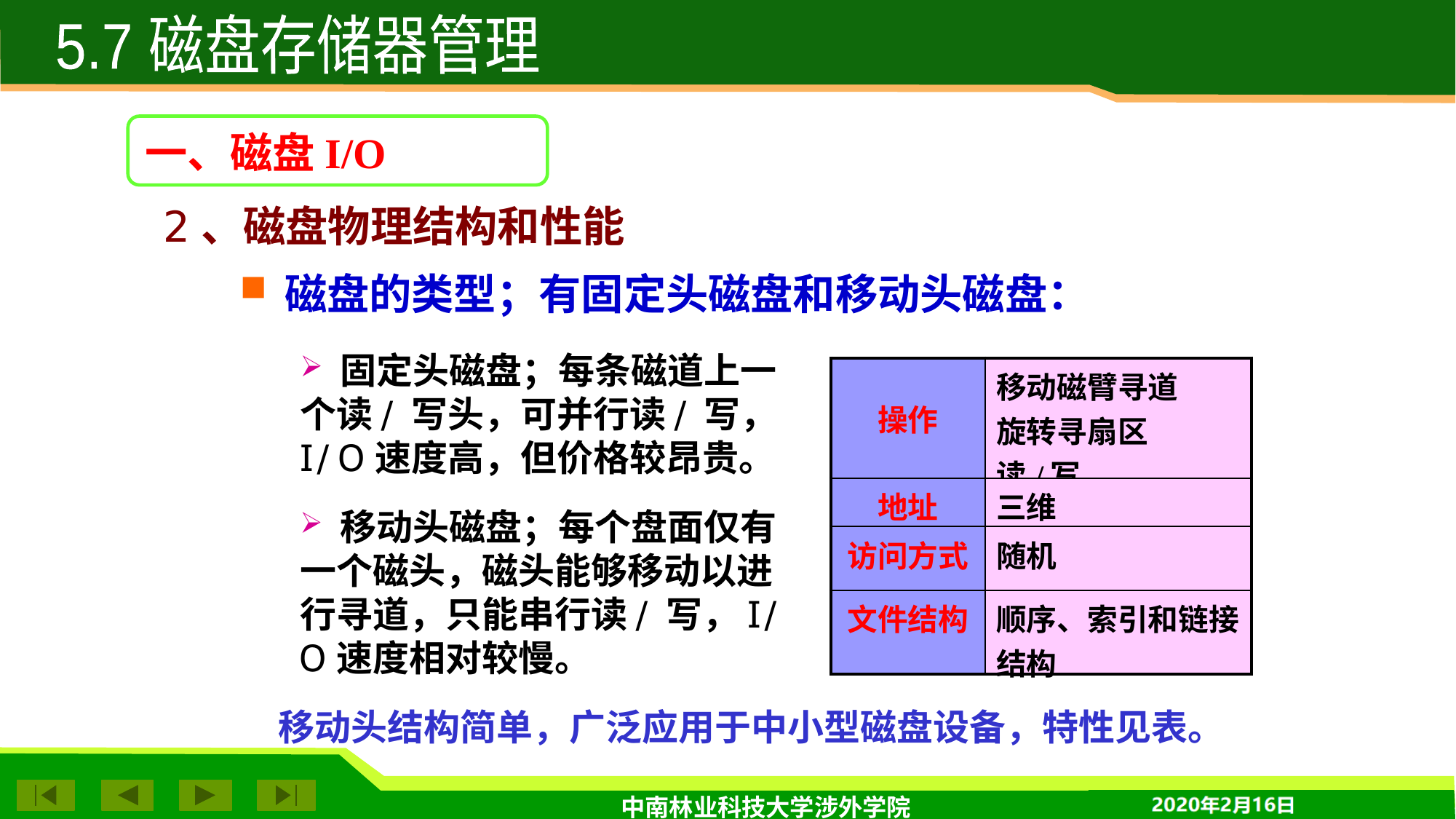

5.7 磁盘存储器管理

一、磁盘I/O
2、磁盘物理结构和性能
 磁盘的类型；有固定头磁盘和移动头磁盘：
 固定头磁盘；每条磁道上一个读/写头，可并行读/写，I/O速度高，但价格较昂贵。
| 操作 | 移动磁臂寻道 旋转寻扇区 读/写 |
| --- | --- |
| 地址 | 三维 |
| 访问方式 | 随机 |
| 文件结构 | 顺序、索引和链接结构 |
 移动头磁盘；每个盘面仅有一个磁头，磁头能够移动以进行寻道，只能串行读/写，I/O速度相对较慢。
移动头结构简单，广泛应用于中小型磁盘设备，特性见表。